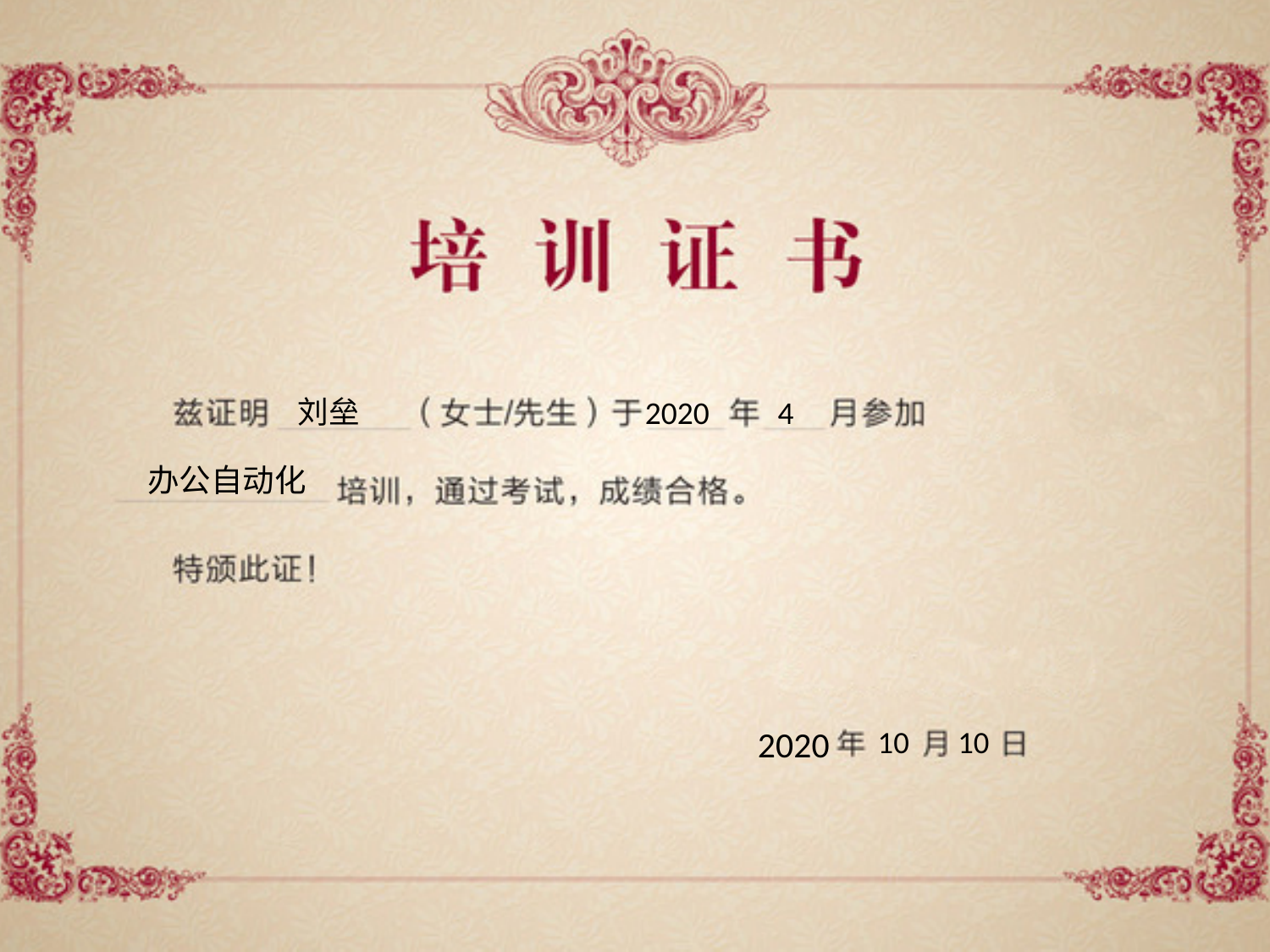

刘垒
2020
4
办公自动化
2020
10
10